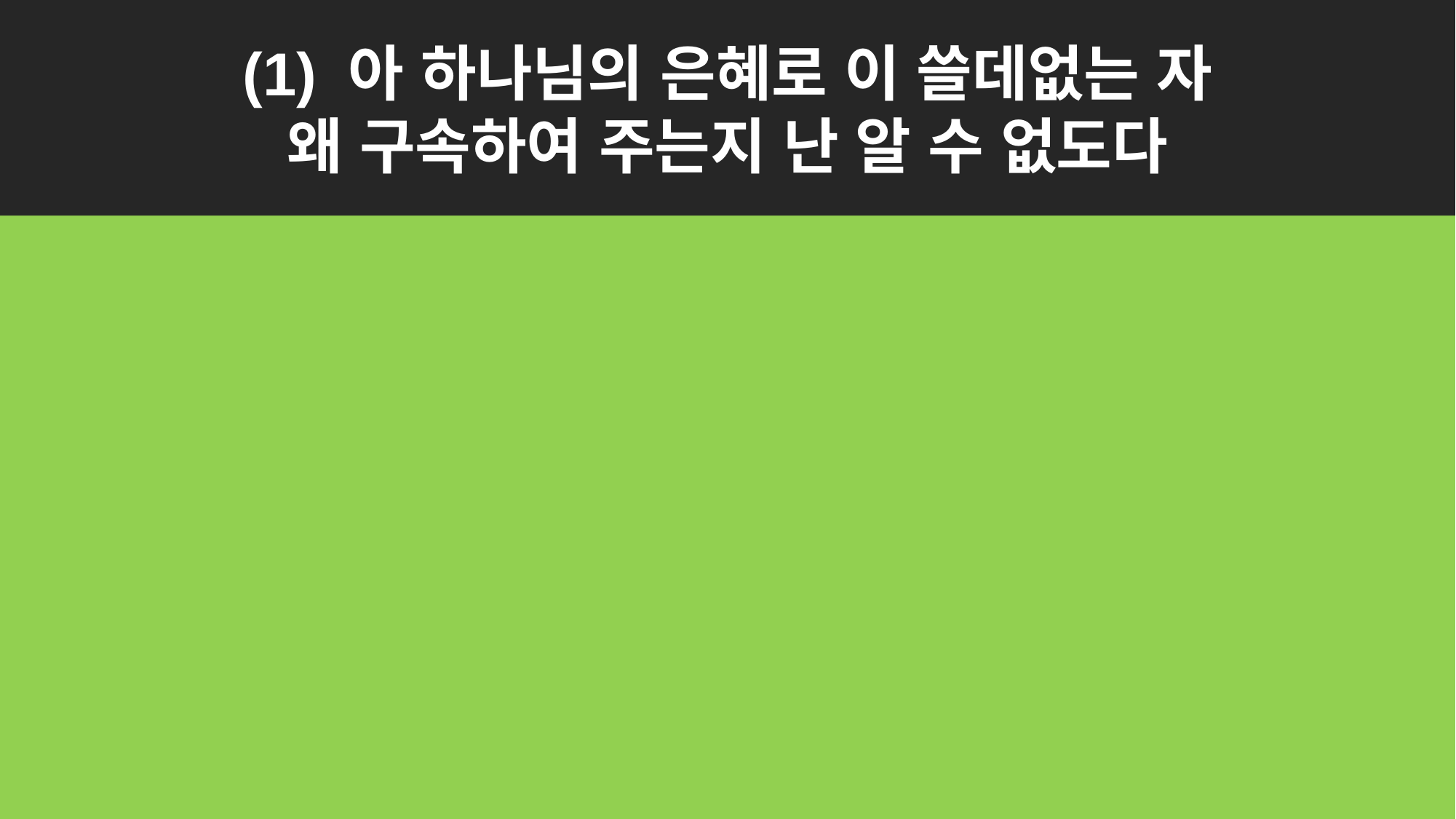

(1) 아 하나님의 은혜로 이 쓸데없는 자
왜 구속하여 주는지 난 알 수 없도다